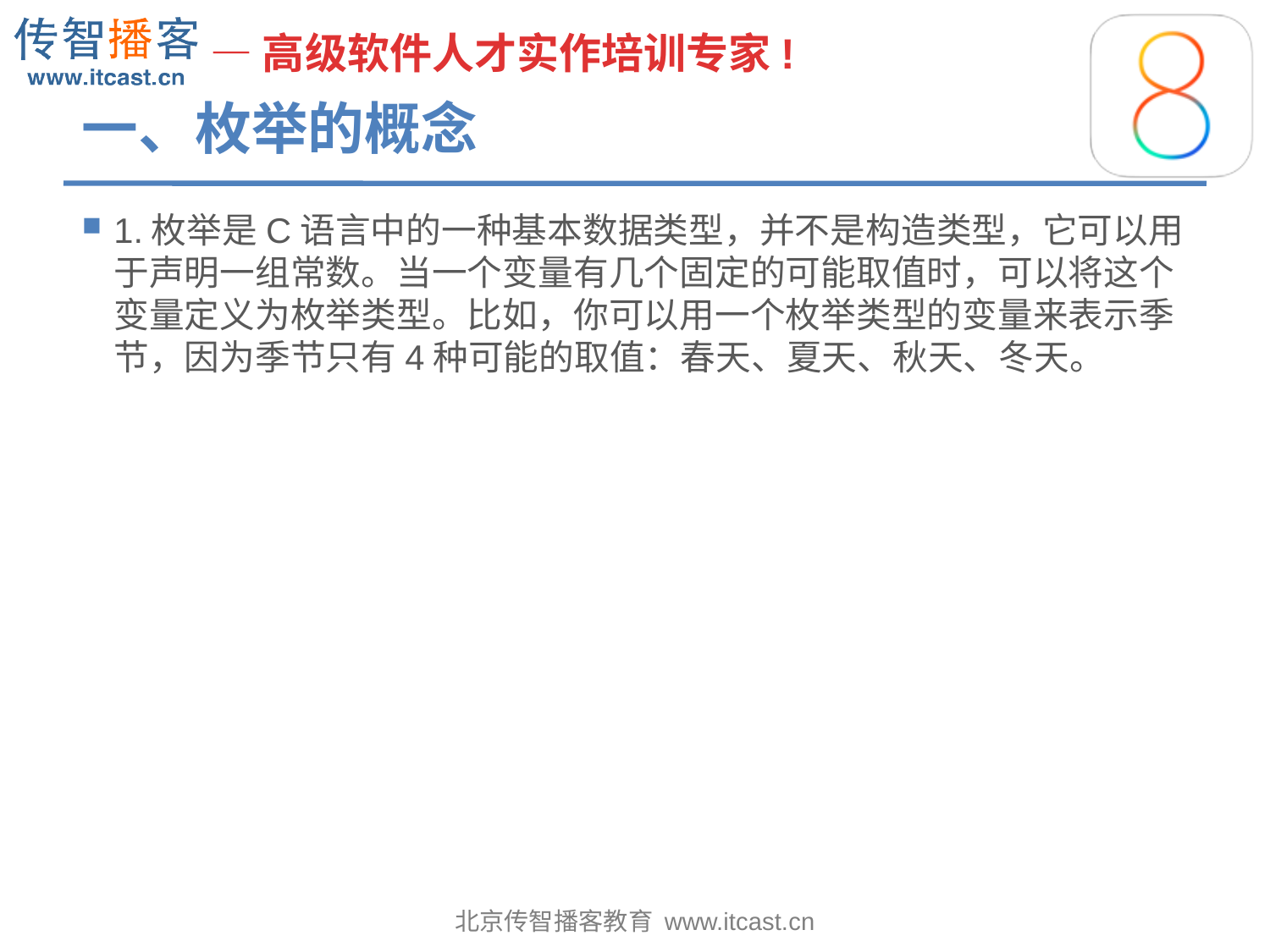

# 一、枚举的概念
1.枚举是C语言中的一种基本数据类型，并不是构造类型，它可以用于声明一组常数。当一个变量有几个固定的可能取值时，可以将这个变量定义为枚举类型。比如，你可以用一个枚举类型的变量来表示季节，因为季节只有4种可能的取值：春天、夏天、秋天、冬天。